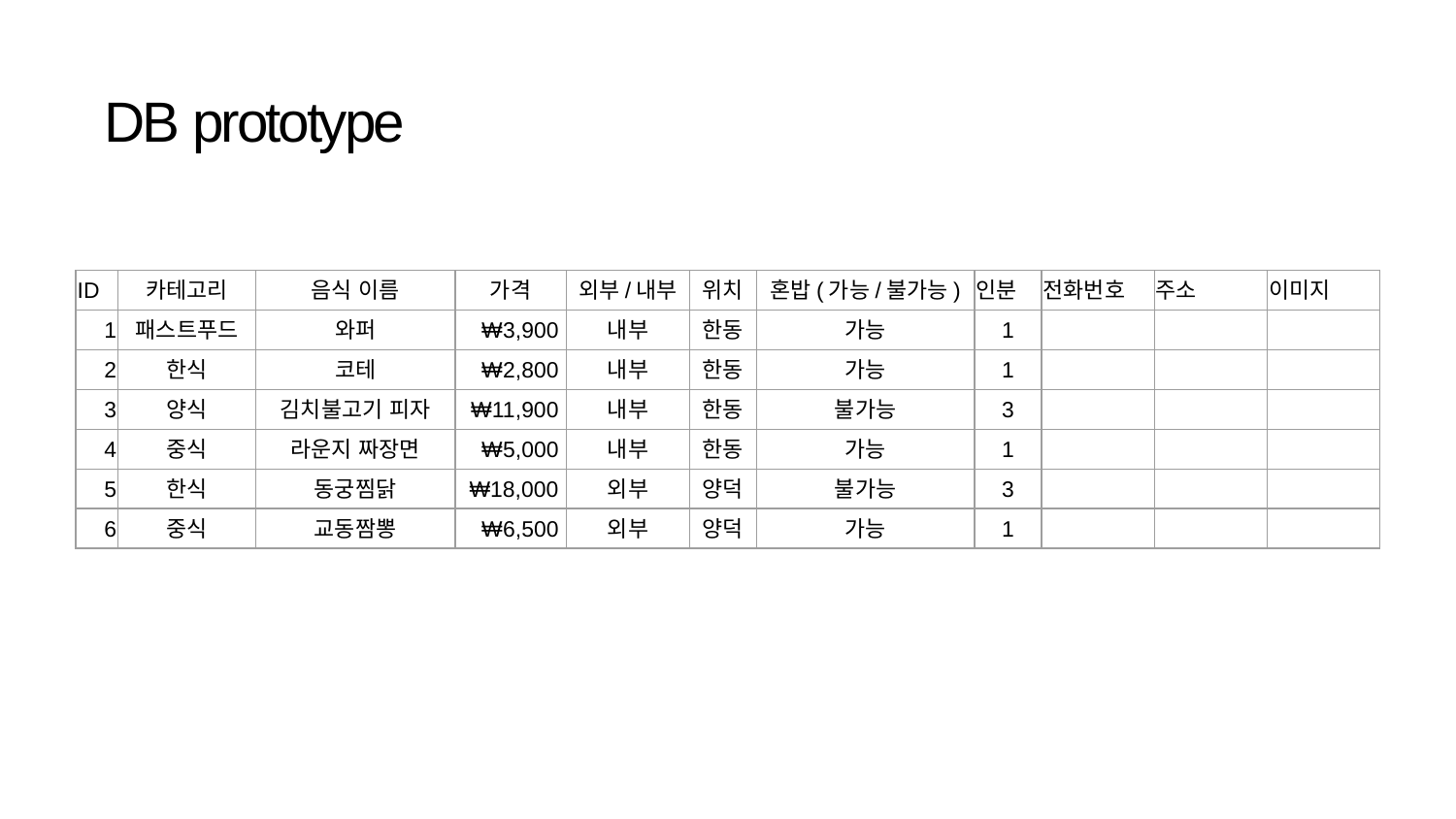

# DB prototype
| ID | 카테고리 | 음식 이름 | 가격 | 외부/내부 | 위치 | 혼밥(가능/불가능) | 인분 | 전화번호 | 주소 | 이미지 |
| --- | --- | --- | --- | --- | --- | --- | --- | --- | --- | --- |
| 1 | 패스트푸드 | 와퍼 | ₩3,900 | 내부 | 한동 | 가능 | 1 |  |  |  |
| 2 | 한식 | 코테 | ₩2,800 | 내부 | 한동 | 가능 | 1 |  |  |  |
| 3 | 양식 | 김치불고기 피자 | ₩11,900 | 내부 | 한동 | 불가능 | 3 |  |  |  |
| 4 | 중식 | 라운지 짜장면 | ₩5,000 | 내부 | 한동 | 가능 | 1 |  |  |  |
| 5 | 한식 | 동궁찜닭 | ₩18,000 | 외부 | 양덕 | 불가능 | 3 |  |  |  |
| 6 | 중식 | 교동짬뽕 | ₩6,500 | 외부 | 양덕 | 가능 | 1 |  |  |  |